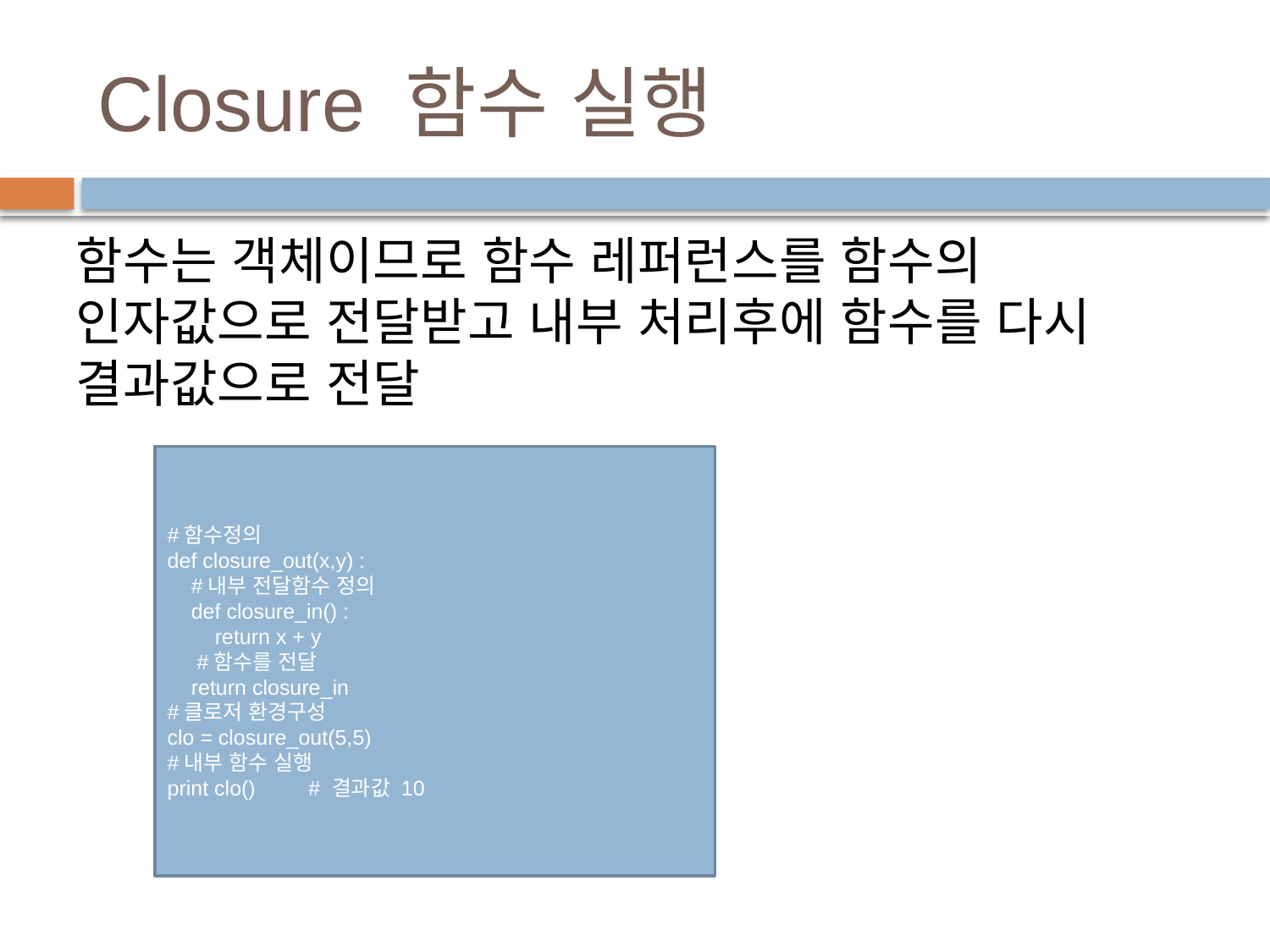

# Closure 함수 실행
함수는 객체이므로 함수 레퍼런스를 함수의 인자값으로 전달받고 내부 처리후에 함수를 다시 결과값으로 전달
#함수정의
def closure_out(x,y) :
    #내부 전달함수 정의
    def closure_in() :
        return x + y
     #함수를 전달
    return closure_in
#클로저 환경구성
clo = closure_out(5,5)
#내부 함수 실행
print clo()         # 결과값 10